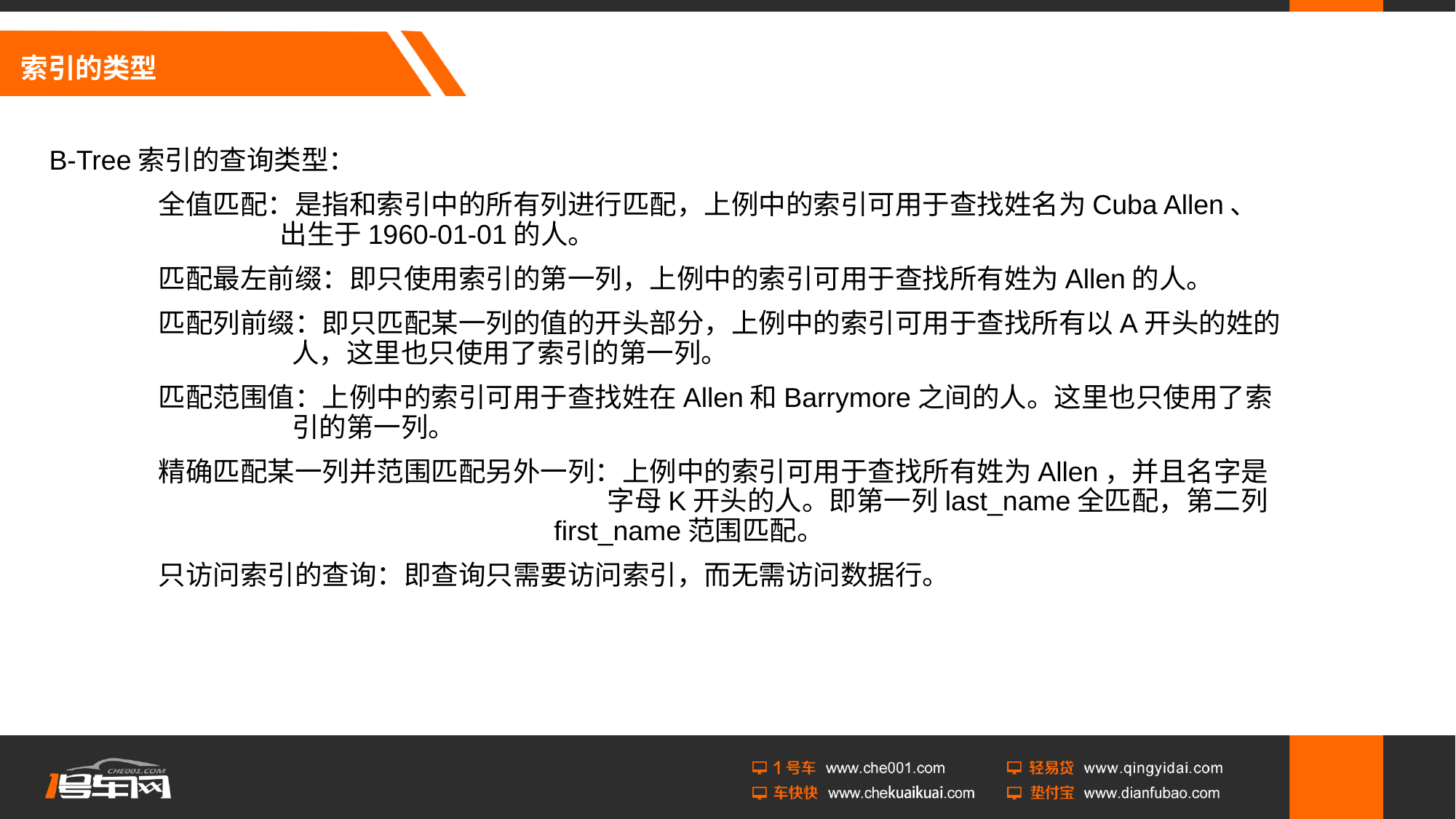

# 索引的类型
B-Tree索引的查询类型：
	全值匹配：是指和索引中的所有列进行匹配，上例中的索引可用于查找姓名为Cuba Allen、		   	  出生于1960-01-01的人。
	匹配最左前缀：即只使用索引的第一列，上例中的索引可用于查找所有姓为Allen的人。
	匹配列前缀：即只匹配某一列的值的开头部分，上例中的索引可用于查找所有以A开头的姓的		    	    人，这里也只使用了索引的第一列。
	匹配范围值：上例中的索引可用于查找姓在Allen和Barrymore之间的人。这里也只使用了索		     	    引的第一列。
	精确匹配某一列并范围匹配另外一列：上例中的索引可用于查找所有姓为Allen，并且名字是					     	  字母K开头的人。即第一列last_name全匹配，第二列      					          first_name范围匹配。
	只访问索引的查询：即查询只需要访问索引，而无需访问数据行。
8